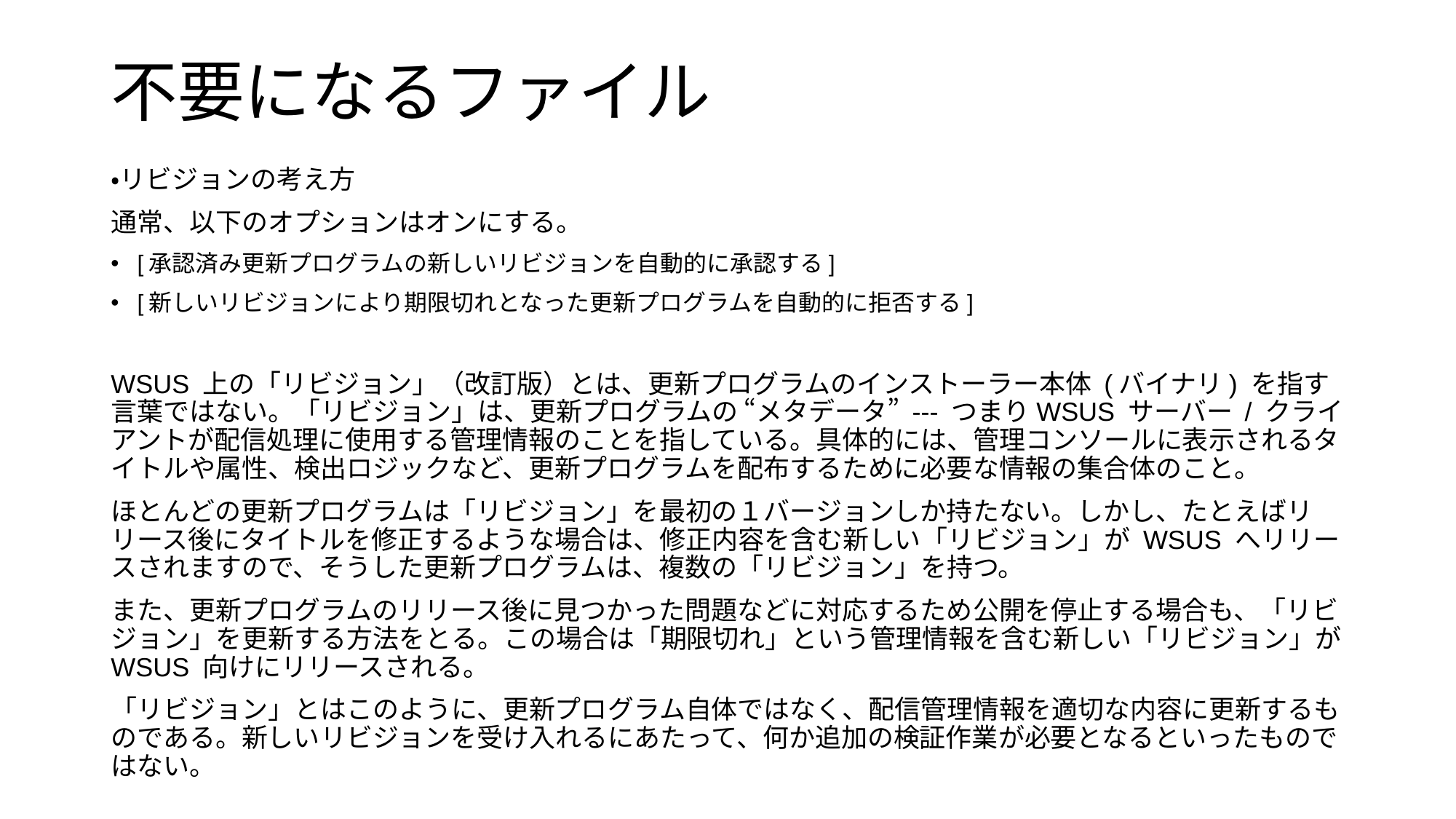

# 不要になるファイル
・リビジョンの考え方
通常、以下のオプションはオンにする。
[承認済み更新プログラムの新しいリビジョンを自動的に承認する]
[新しいリビジョンにより期限切れとなった更新プログラムを自動的に拒否する]

WSUS 上の「リビジョン」（改訂版）とは、更新プログラムのインストーラー本体 (バイナリ) を指す言葉ではない。「リビジョン」は、更新プログラムの “メタデータ” --- つまりWSUS サーバー / クライアントが配信処理に使用する管理情報のことを指している。具体的には、管理コンソールに表示されるタイトルや属性、検出ロジックなど、更新プログラムを配布するために必要な情報の集合体のこと。
ほとんどの更新プログラムは「リビジョン」を最初の１バージョンしか持たない。しかし、たとえばリリース後にタイトルを修正するような場合は、修正内容を含む新しい「リビジョン」が WSUS へリリースされますので、そうした更新プログラムは、複数の「リビジョン」を持つ。
また、更新プログラムのリリース後に見つかった問題などに対応するため公開を停止する場合も、「リビジョン」を更新する方法をとる。この場合は「期限切れ」という管理情報を含む新しい「リビジョン」が WSUS 向けにリリースされる。
「リビジョン」とはこのように、更新プログラム自体ではなく、配信管理情報を適切な内容に更新するものである。新しいリビジョンを受け入れるにあたって、何か追加の検証作業が必要となるといったものではない。